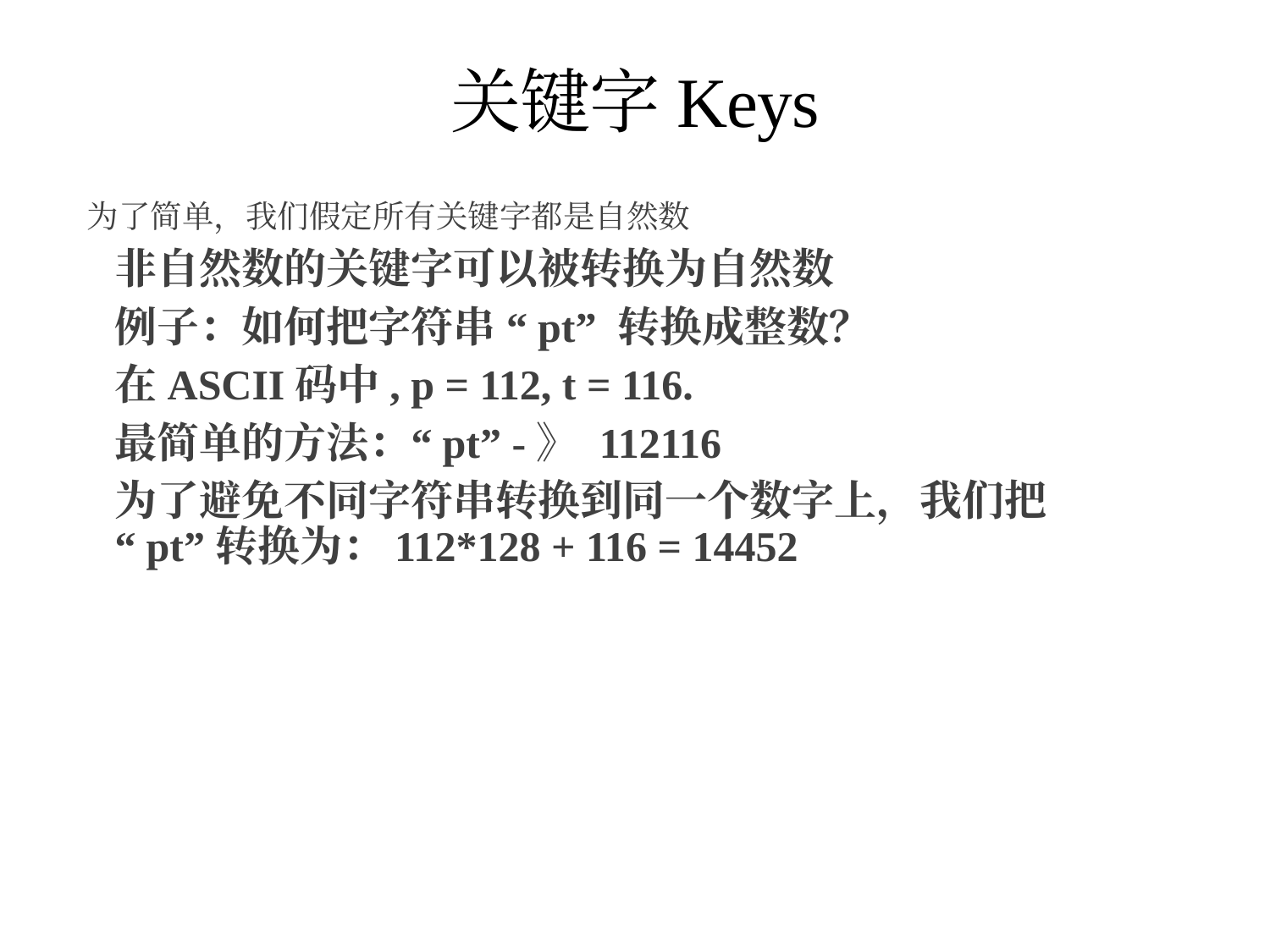

# 关键字Keys
为了简单，我们假定所有关键字都是自然数
非自然数的关键字可以被转换为自然数
例子：如何把字符串 “pt” 转换成整数？
在ASCII码中, p = 112, t = 116.
最简单的方法：“pt” -》 112116
为了避免不同字符串转换到同一个数字上，我们把 “pt”转换为：112*128 + 116 = 14452